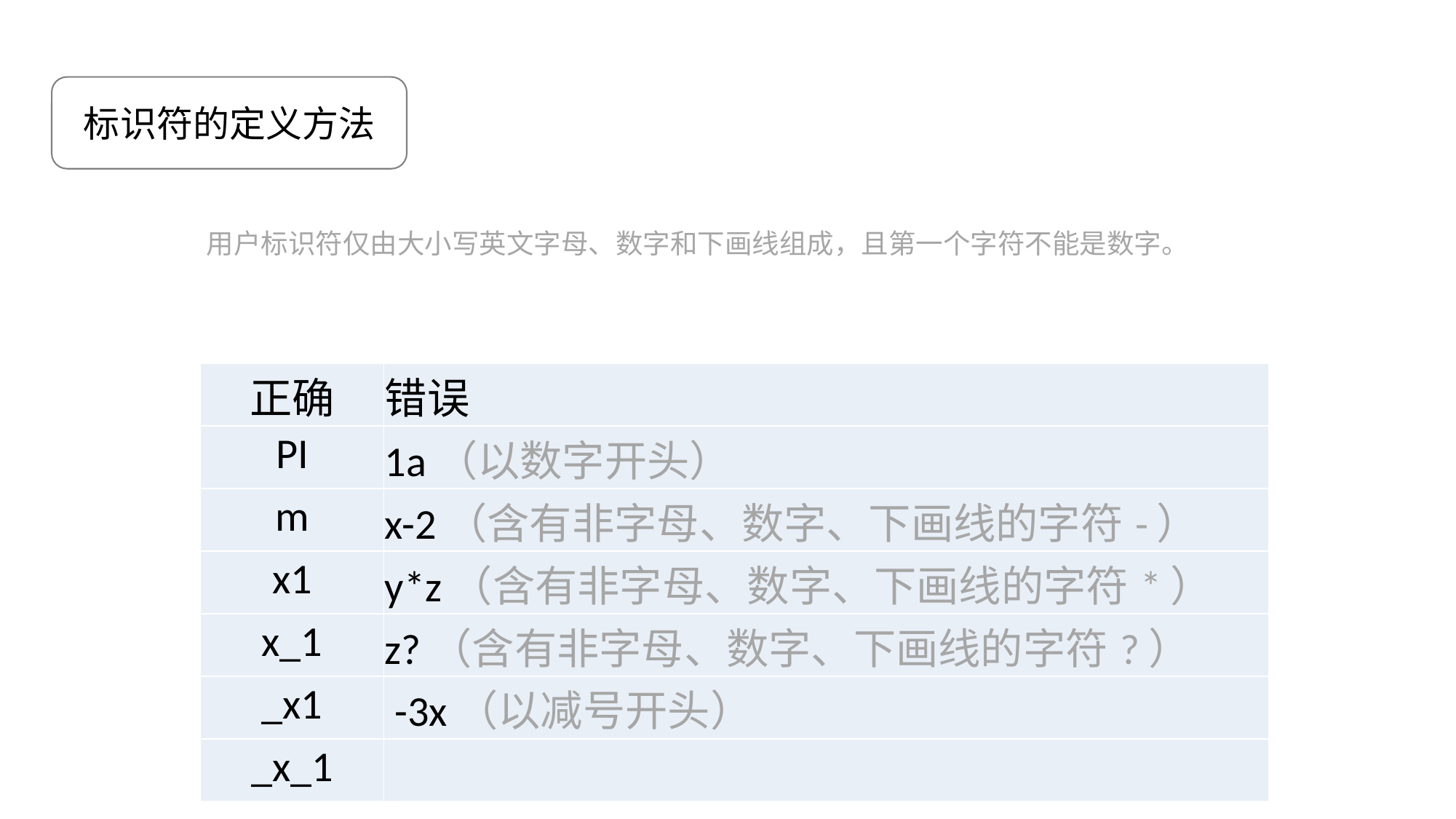

#
标识符的定义方法
用户标识符仅由大小写英文字母、数字和下画线组成，且第一个字符不能是数字。
| 正确 | 错误 |
| --- | --- |
| PI | 1a（以数字开头） |
| m | x-2（含有非字母、数字、下画线的字符-） |
| x1 | y\*z（含有非字母、数字、下画线的字符\*） |
| x\_1 | z?（含有非字母、数字、下画线的字符?） |
| \_x1 | -3x（以减号开头） |
| \_x\_1 |  |